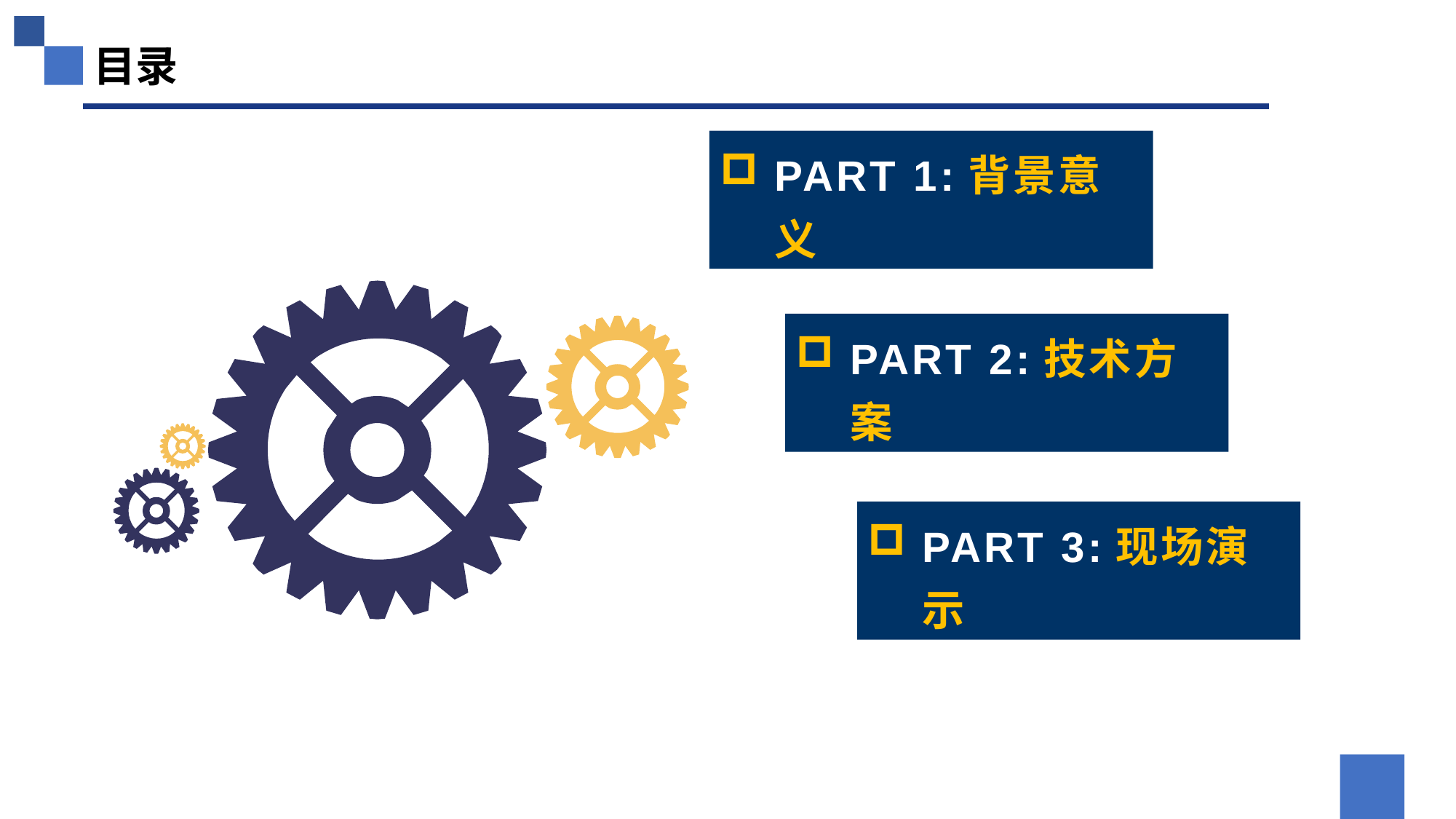

目录

PART 1:背景意义

PART 2:技术方案
PART 3:现场演示